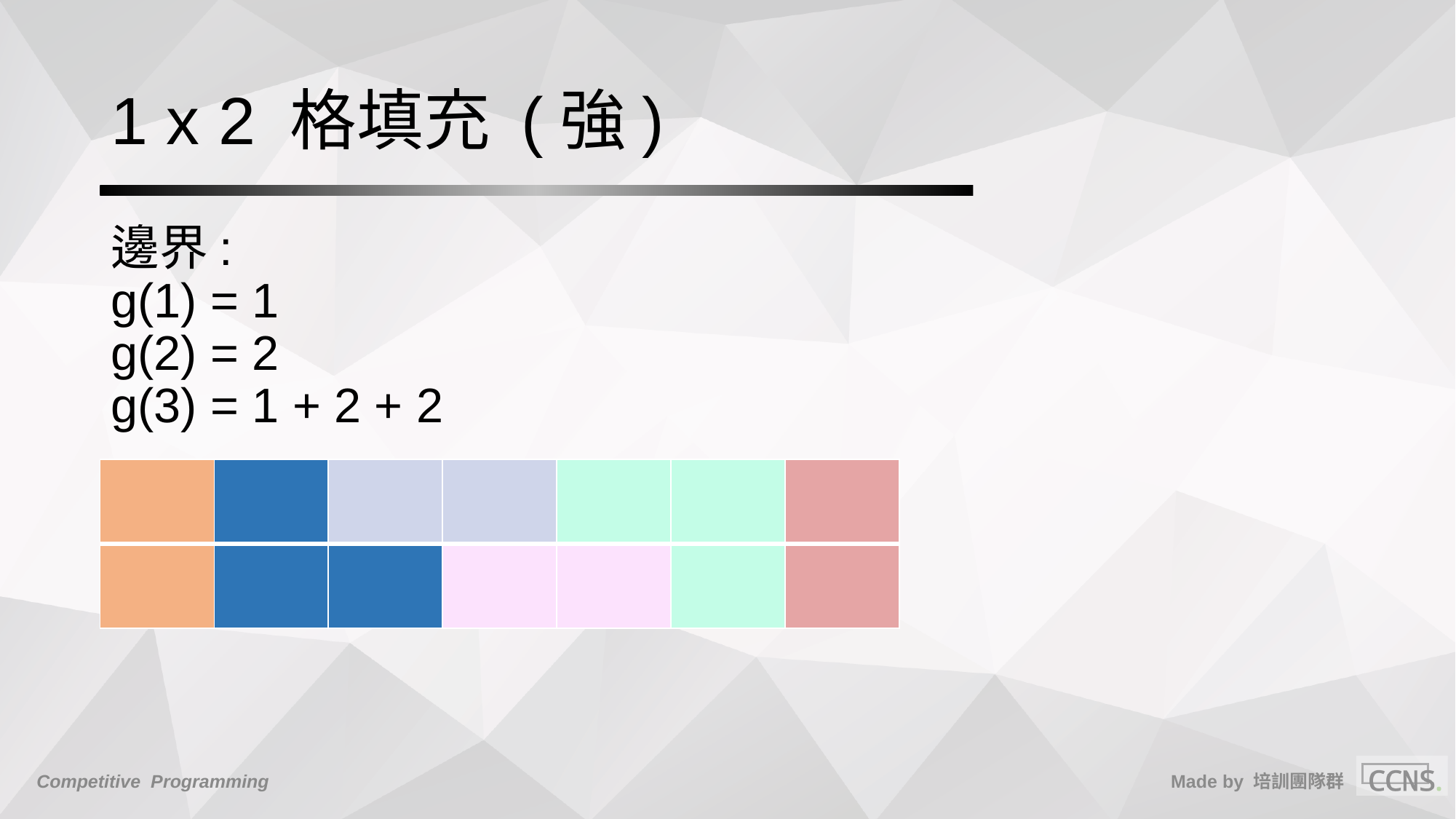

# 1 x 2 格填充 (強)
邊界:
g(1) = 1
g(2) = 2
g(3) = 1 + 2 + 2
|  |  |  |  |  |  |  |
| --- | --- | --- | --- | --- | --- | --- |
|  |  |  |  |  |  |  |